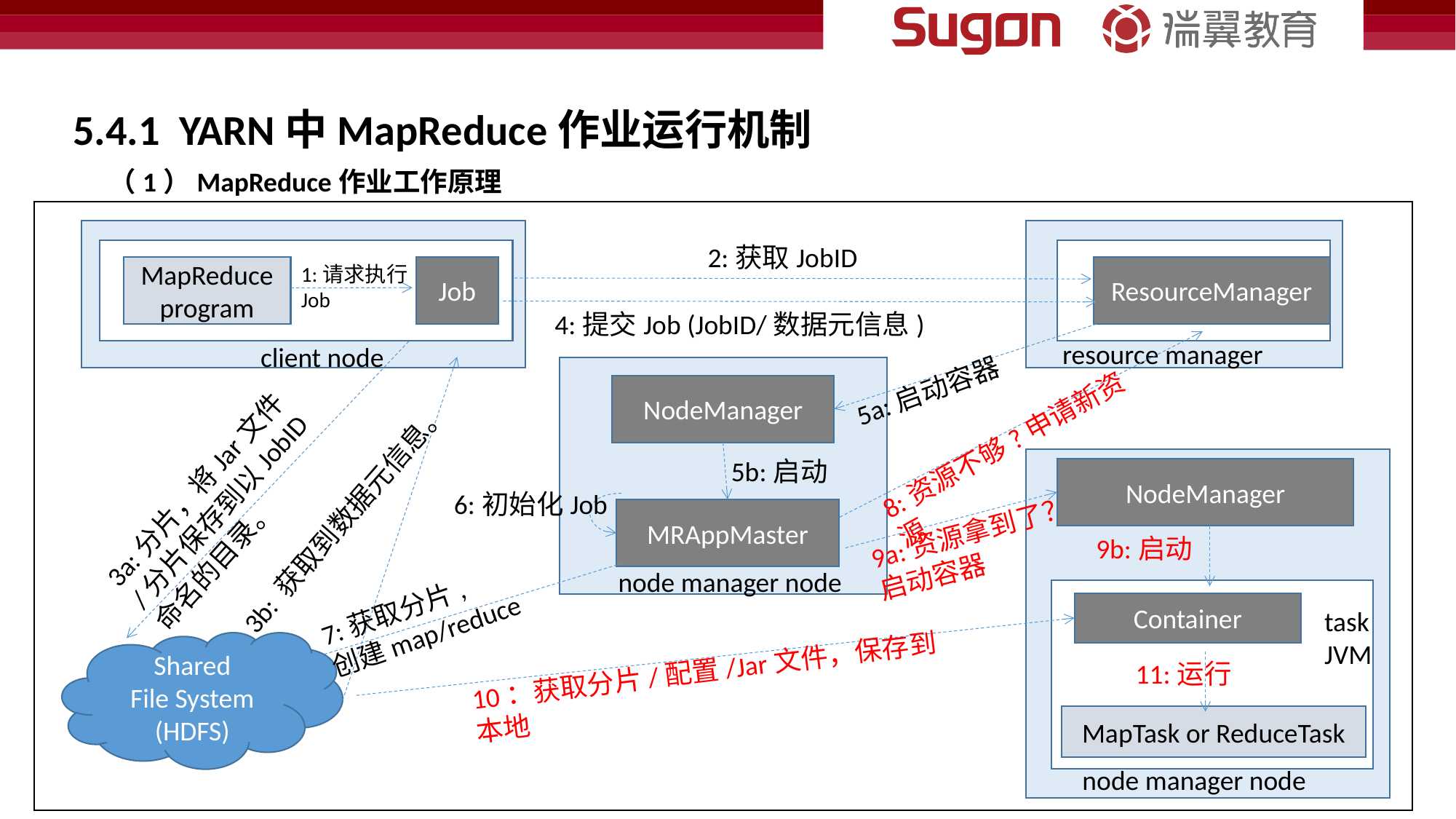

5.4.1  YARN中MapReduce作业运行机制
（1）MapReduce作业工作原理

2:获取JobID

1.run job
1:请求执行
Job
MapReduce
program
MapReduce
program
Job
Job
ResourceManager
client JVM
4:提交Job (JobID/数据元信息)
resource manager
client node
5a:启动容器

NodeManager
8:资源不够?申请新资源
5b:启动

3a:分片，将Jar文件/分片保存到以JobID命名的目录。
NodeManager
6:初始化Job

3b: 获取到数据元信息。
9a:资源拿到了？
启动容器
MRAppMaster
9b:启动
node manager node
7:获取分片,
创建map/reduce

Container
task
JVM
Shared
File System
(HDFS)
10：获取分片/配置/Jar文件，保存到本地
11:运行
MapTask or ReduceTask
node manager node